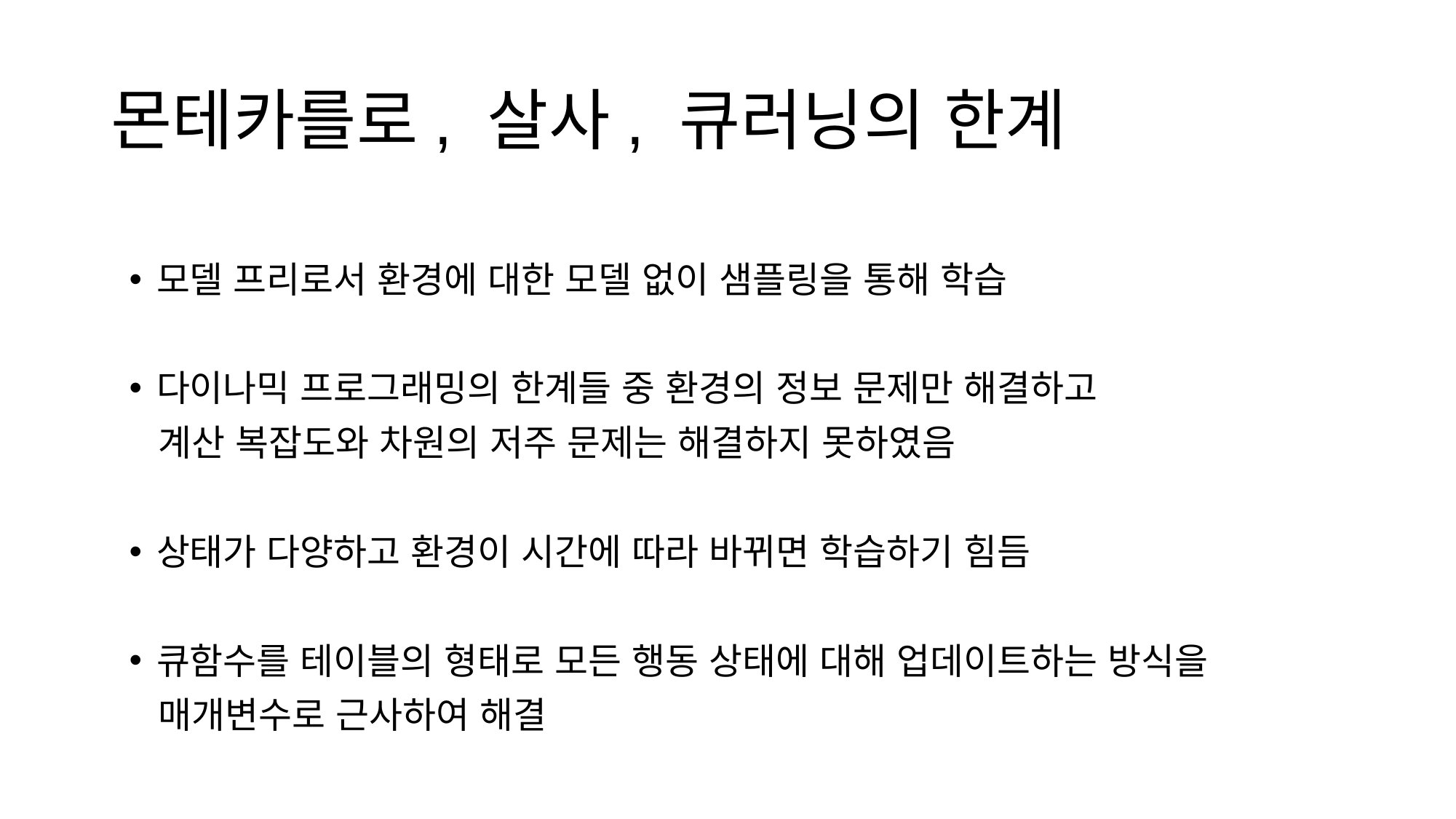

# 몬테카를로, 살사, 큐러닝의 한계

모델 프리로서 환경에 대한 모델 없이 샘플링을 통해 학습

다이나믹 프로그래밍의 한계들 중 환경의 정보 문제만 해결하고
  계산 복잡도와 차원의 저주 문제는 해결하지 못하였음

상태가 다양하고 환경이 시간에 따라 바뀌면 학습하기 힘듬

큐함수를 테이블의 형태로 모든 행동 상태에 대해 업데이트하는 방식을
  매개변수로 근사하여 해결